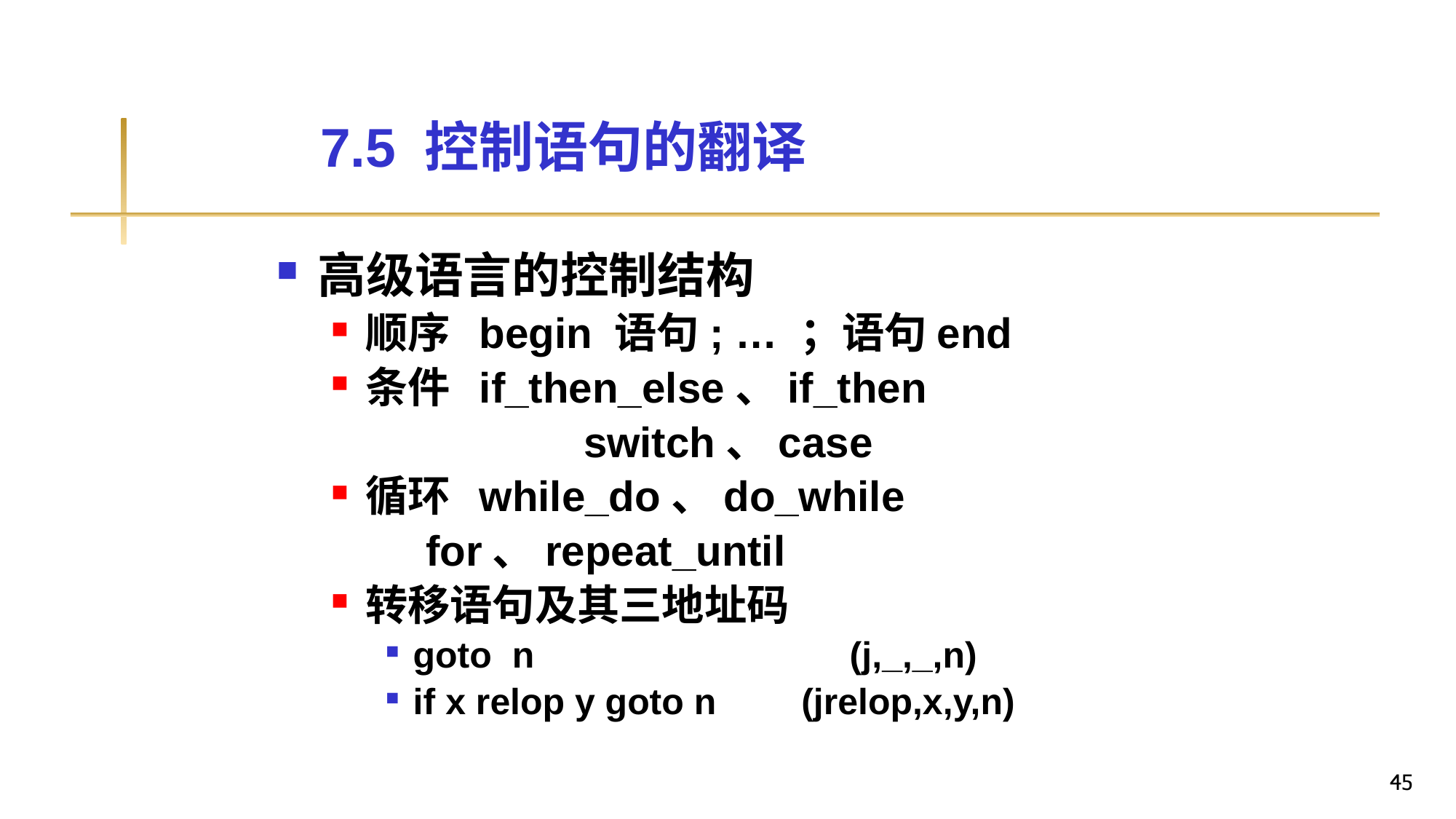

# 7.5 控制语句的翻译
高级语言的控制结构
顺序  begin 语句; … ；语句end
条件  if_then_else、if_then
			switch、case
循环  while_do、do_while
        for、repeat_until
转移语句及其三地址码
goto  n 			(j,_,_,n)
if x relop y goto n	      (jrelop,x,y,n)
45